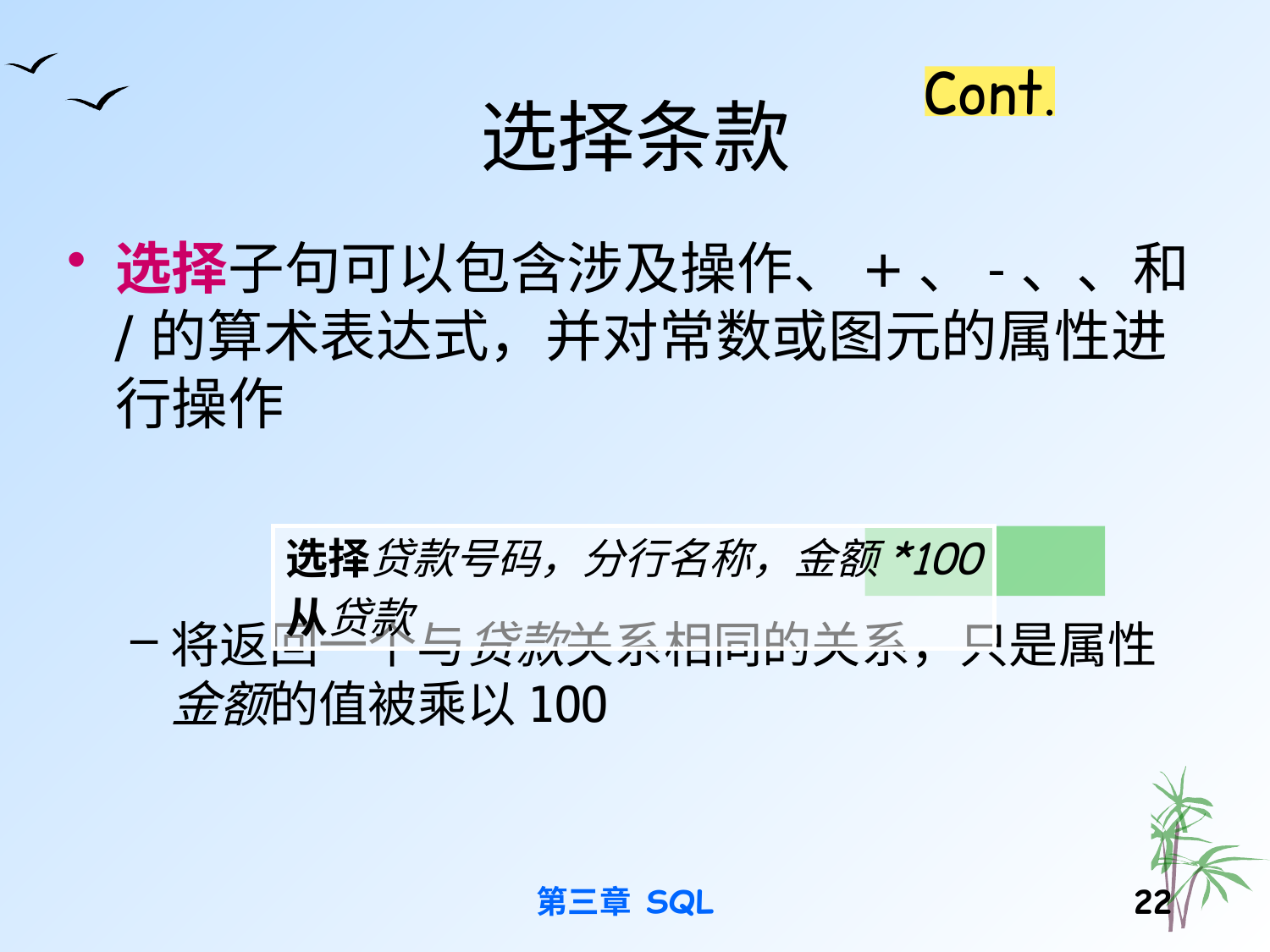

# 选择条款
Cont.
选择子句可以包含涉及操作、+、-、、和/的算术表达式，并对常数或图元的属性进行操作

将返回一个与贷款关系相同的关系，只是属性金额的值被乘以100
选择贷款号码，分行名称，金额*100
从贷款

第三章 SQL
22